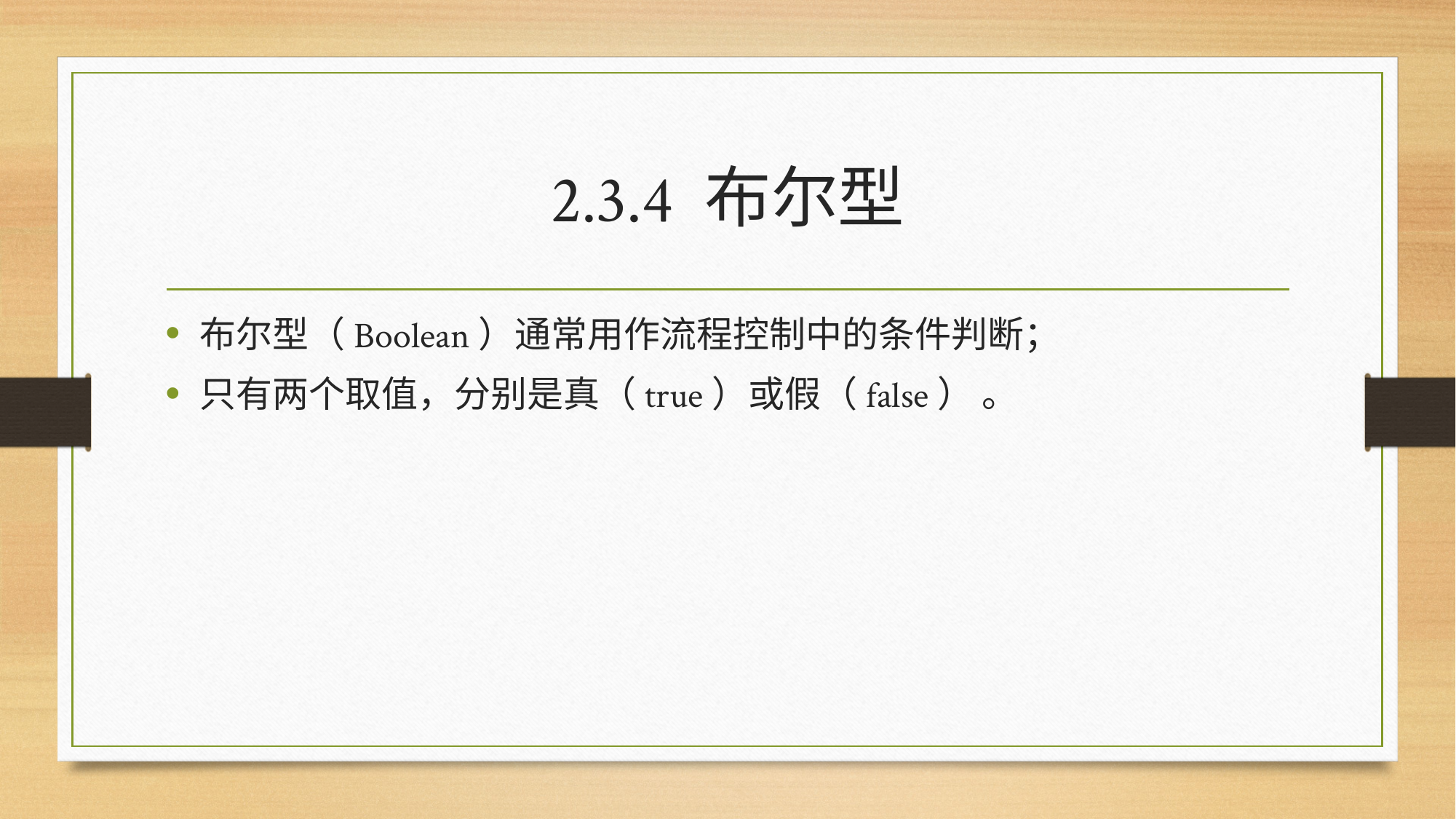

# 2.3.4 布尔型
布尔型（Boolean）通常用作流程控制中的条件判断；
只有两个取值，分别是真（true）或假（false） 。